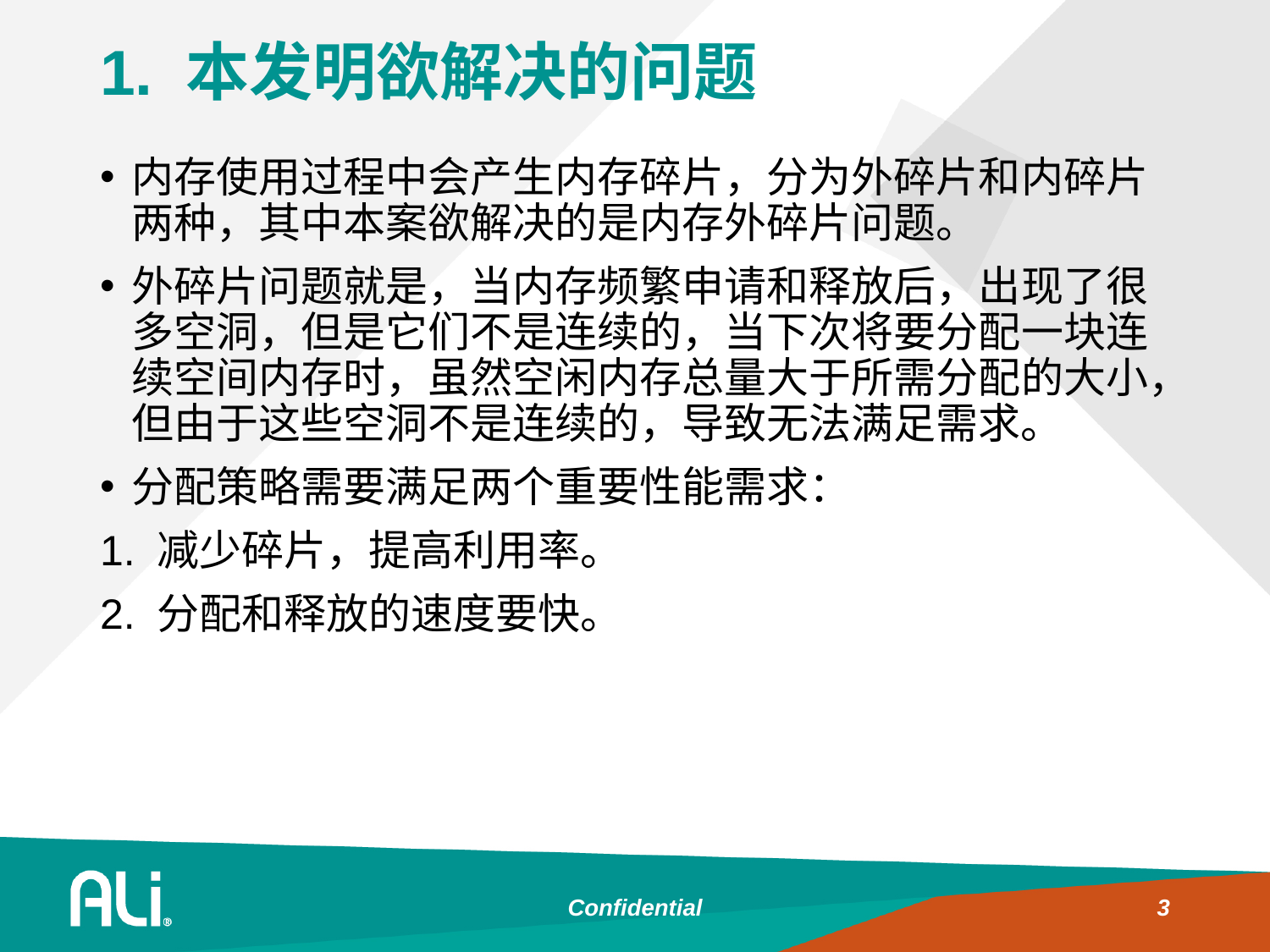

# 1. 本发明欲解决的问题
内存使用过程中会产生内存碎片，分为外碎片和内碎片两种，其中本案欲解决的是内存外碎片问题。
外碎片问题就是，当内存频繁申请和释放后，出现了很多空洞，但是它们不是连续的，当下次将要分配一块连续空间内存时，虽然空闲内存总量大于所需分配的大小，但由于这些空洞不是连续的，导致无法满足需求。
分配策略需要满足两个重要性能需求：
1. 减少碎片，提高利用率。
2. 分配和释放的速度要快。